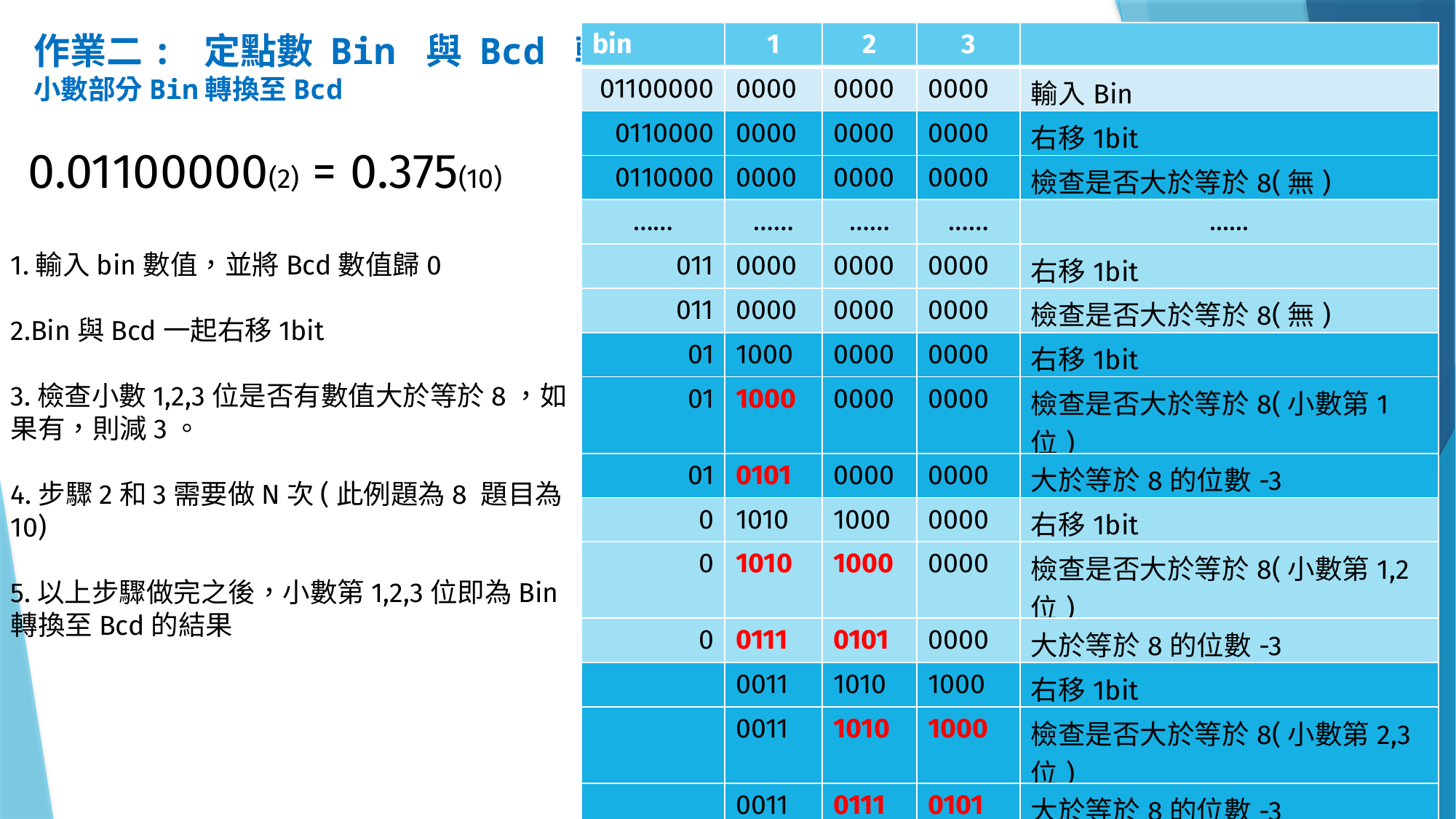

# 作業二: 定點數 Bin 與 Bcd 轉換 小數部分Bin轉換至Bcd
| bin | 1 | 2 | 3 |  |
| --- | --- | --- | --- | --- |
| 01100000 | 0000 | 0000 | 0000 | 輸入Bin |
| 0110000 | 0000 | 0000 | 0000 | 右移1bit |
| 0110000 | 0000 | 0000 | 0000 | 檢查是否大於等於8(無) |
| …… | …… | …… | …… | ...... |
| 011 | 0000 | 0000 | 0000 | 右移1bit |
| 011 | 0000 | 0000 | 0000 | 檢查是否大於等於8(無) |
| 01 | 1000 | 0000 | 0000 | 右移1bit |
| 01 | 1000 | 0000 | 0000 | 檢查是否大於等於8(小數第1位) |
| 01 | 0101 | 0000 | 0000 | 大於等於8的位數-3 |
| 0 | 1010 | 1000 | 0000 | 右移1bit |
| 0 | 1010 | 1000 | 0000 | 檢查是否大於等於8(小數第1,2位) |
| 0 | 0111 | 0101 | 0000 | 大於等於8的位數-3 |
|  | 0011 | 1010 | 1000 | 右移1bit |
|  | 0011 | 1010 | 1000 | 檢查是否大於等於8(小數第2,3位) |
|  | 0011 | 0111 | 0101 | 大於等於8的位數-3 |
|  | 3 | 7 | 5 |  |
0.01100000(2) = 0.375(10)
	D=0;C=A;
	{D,C}={D,C}<<1;
	for(i=0;i<8;i=i+1)begin
		if(B>D)begin
			{D,C}={D,C}<<1;
		end else begin
			D=D-B;
			{D,C}=({D,C}<<1)|1;
		end
	end
	D=D>>1;
1.輸入bin數值，並將Bcd數值歸0

2.Bin與Bcd一起右移1bit

3.檢查小數1,2,3位是否有數值大於等於8，如果有，則減3。

4.步驟2和3需要做N次(此例題為8 題目為10)

5.以上步驟做完之後，小數第1,2,3位即為Bin轉換至Bcd的結果